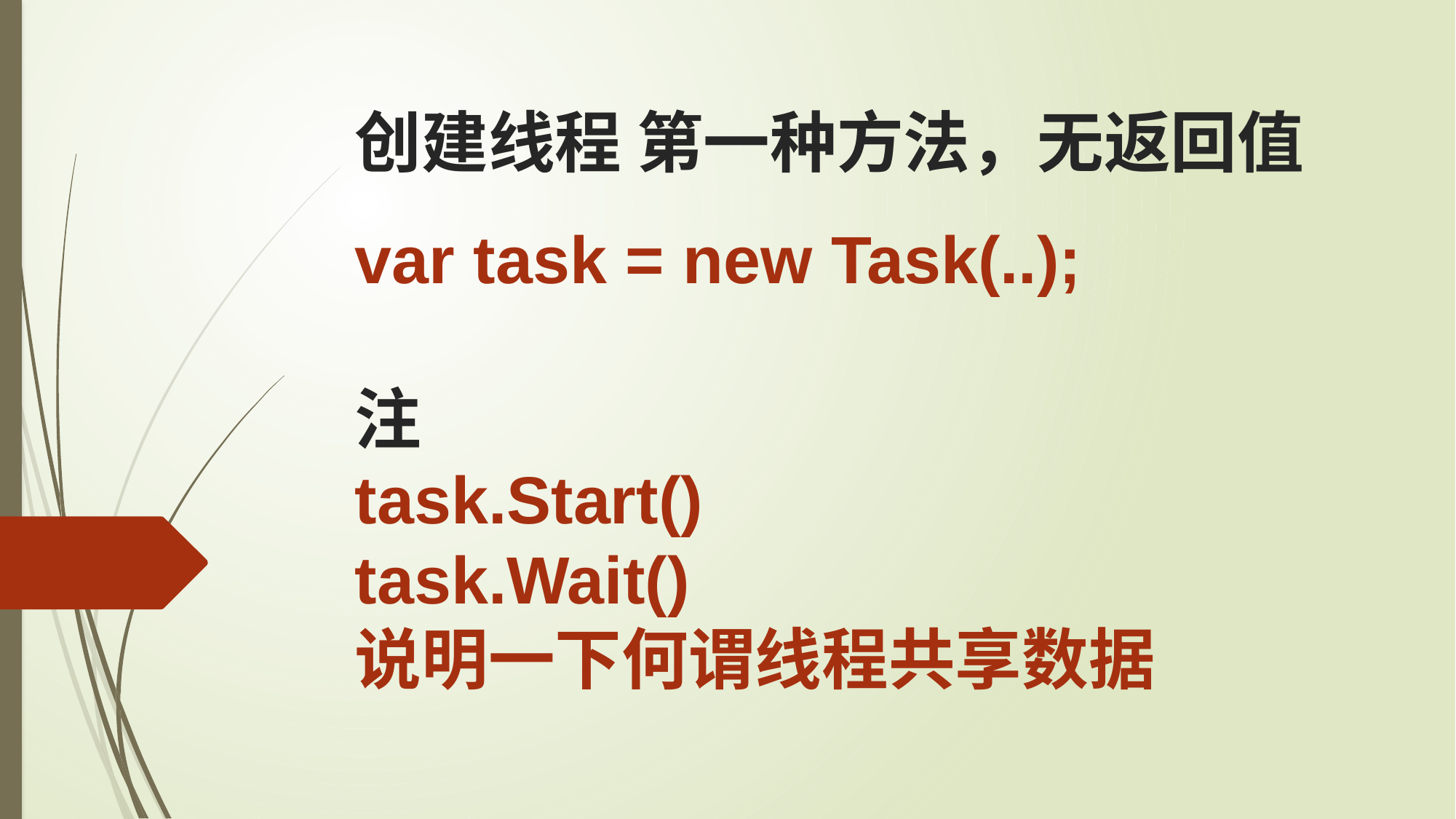

创建线程 第一种方法，无返回值

var task = new Task(..);

注
task.Start()
task.Wait()
说明一下何谓线程共享数据